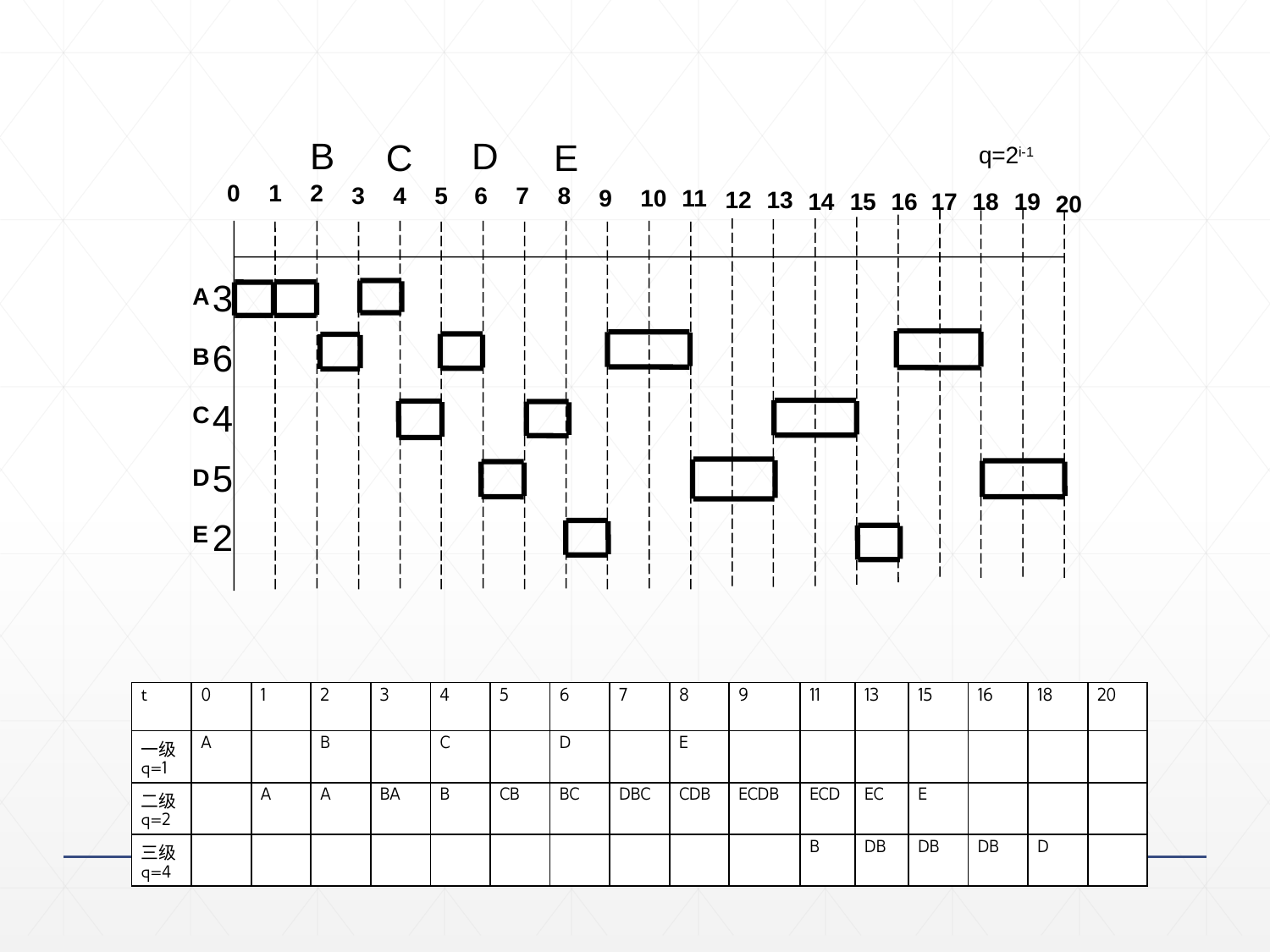

B
D
C
E
q=2i-1

0
1
2
3
4
5
6
7
8
9
10
11
12
13
14
15
16
17
18
19
20

A
B
C
D
E
3

6

4

5

2

| t | 0 | 1 | 2 | 3 | 4 | 5 | 6 | 7 | 8 | 9 | 11 | 13 | 15 | 16 | 18 | 20 |
| --- | --- | --- | --- | --- | --- | --- | --- | --- | --- | --- | --- | --- | --- | --- | --- | --- |
| 一级 q=1 | A |  | B |  | C |  | D |  | E |  |  |  |  |  |  |  |
| 二级 q=2 |  | A | A | BA | B | CB | BC | DBC | CDB | ECDB | ECD | EC | E |  |  |  |
| 三级 q=4 |  |  |  |  |  |  |  |  |  |  | B | DB | DB | DB | D |  |